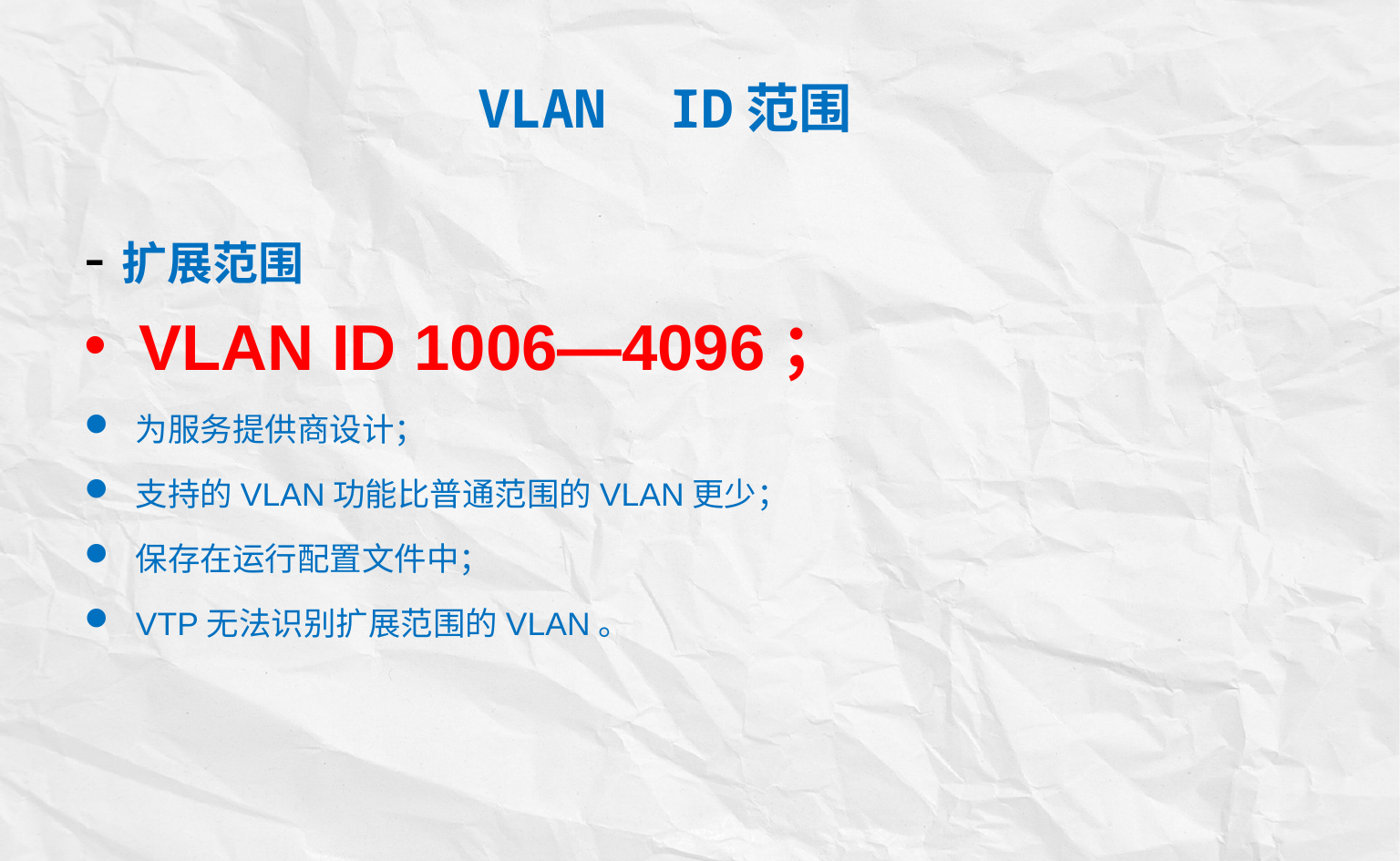

# VLAN  ID范围
-扩展范围
VLAN ID 1006—4096；
为服务提供商设计；
支持的VLAN功能比普通范围的VLAN更少；
保存在运行配置文件中；
VTP无法识别扩展范围的VLAN。

63